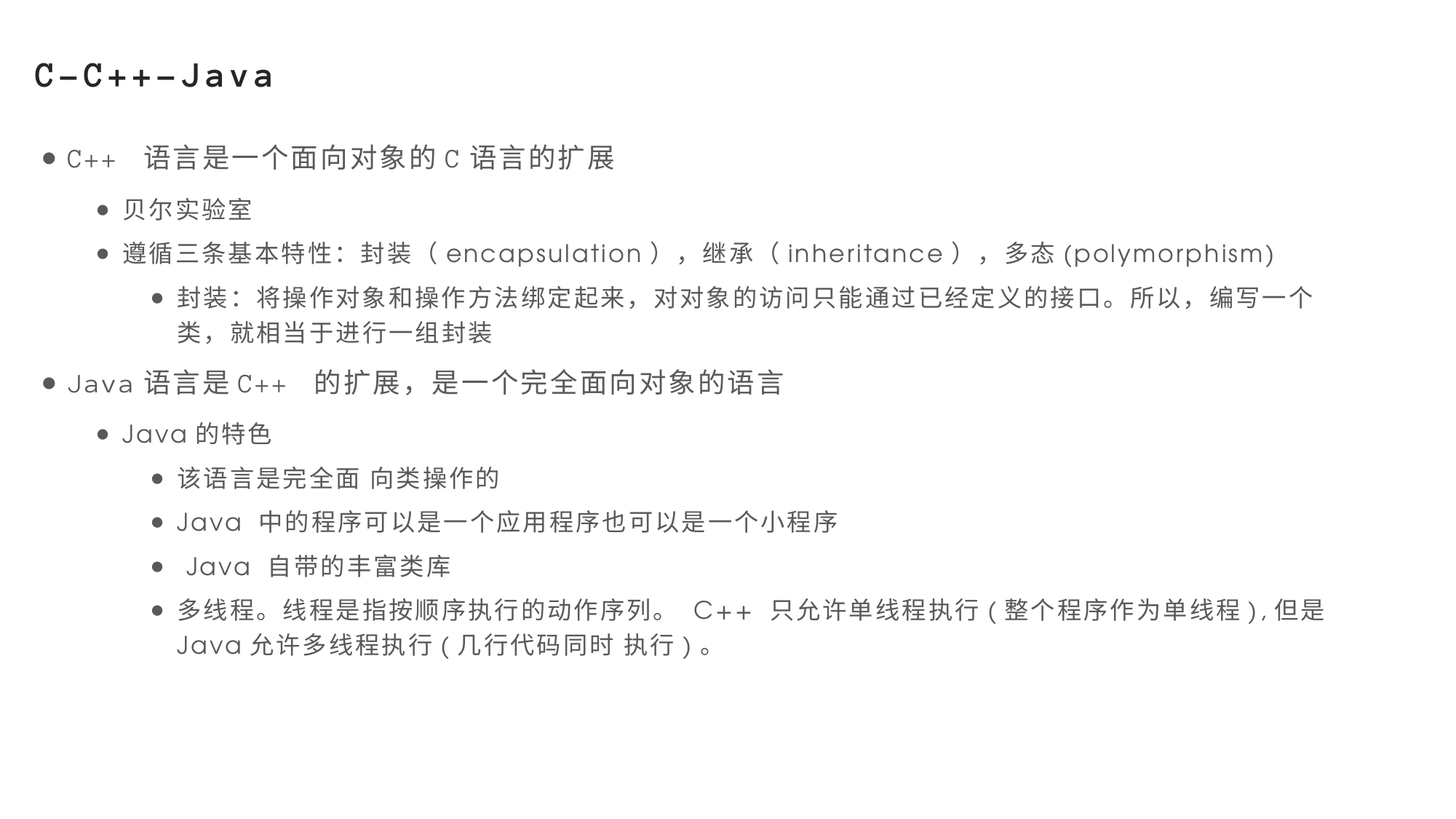

# C-C++-Java
C++ 语言是一个面向对象的C语言的扩展
贝尔实验室
遵循三条基本特性：封装（encapsulation），继承（inheritance），多态(polymorphism)
封装：将操作对象和操作方法绑定起来，对对象的访问只能通过已经定义的接口。所以，编写一个类，就相当于进行一组封装
Java语言是C++ 的扩展，是一个完全面向对象的语言
Java的特色
该语言是完全面 向类操作的
Java 中的程序可以是一个应用程序也可以是一个小程序
 Java 自带的丰富类库
多线程。线程是指按顺序执行的动作序列。 C++ 只允许单线程执行(整个程序作为单线程),但是Java允许多线程执行(几行代码同时 执行)。